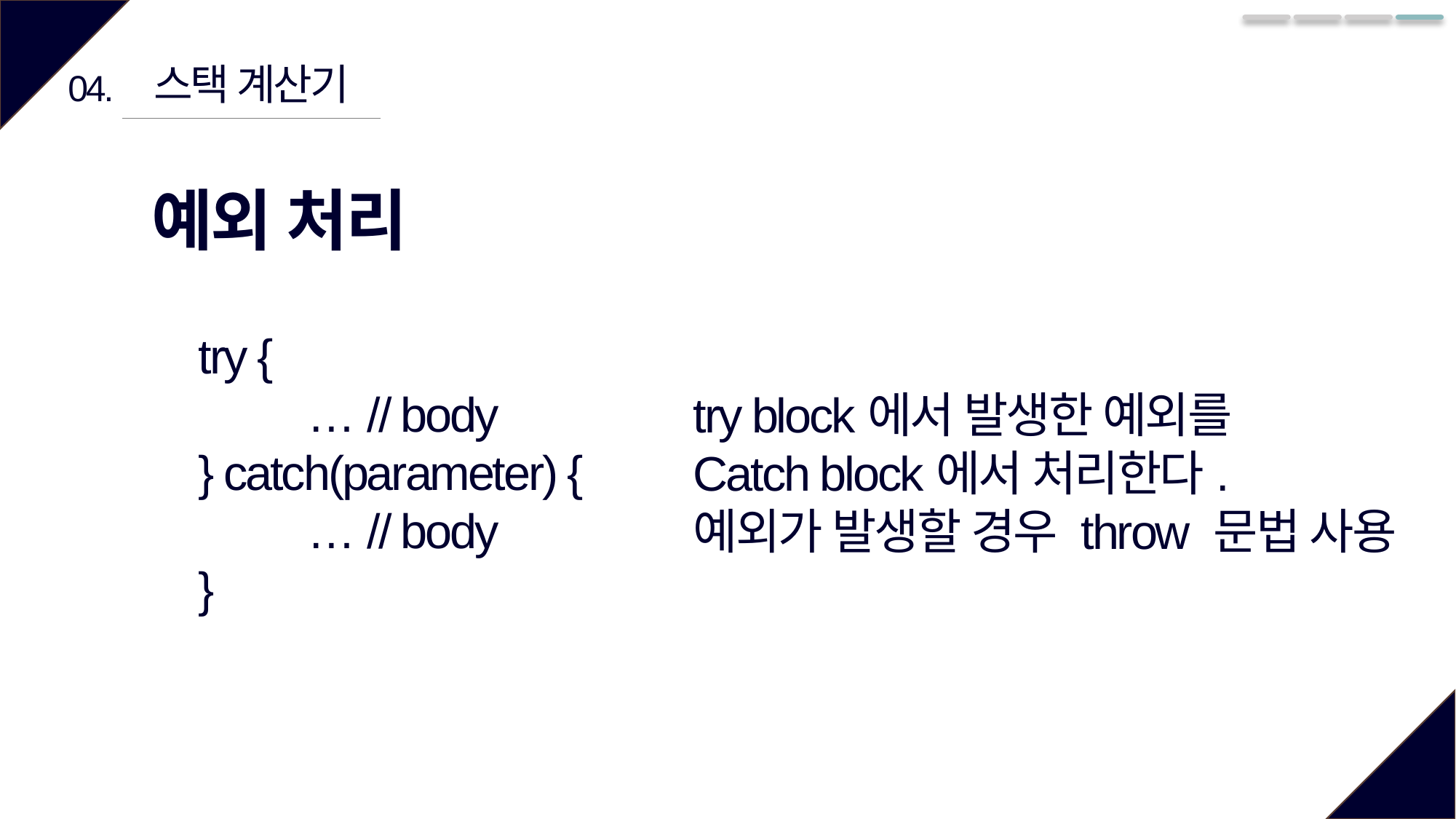

스택 계산기
04.
예외 처리
try {
	… // body
} catch(parameter) {
	… // body
}
try block에서 발생한 예외를
Catch block에서 처리한다.
예외가 발생할 경우 throw 문법 사용